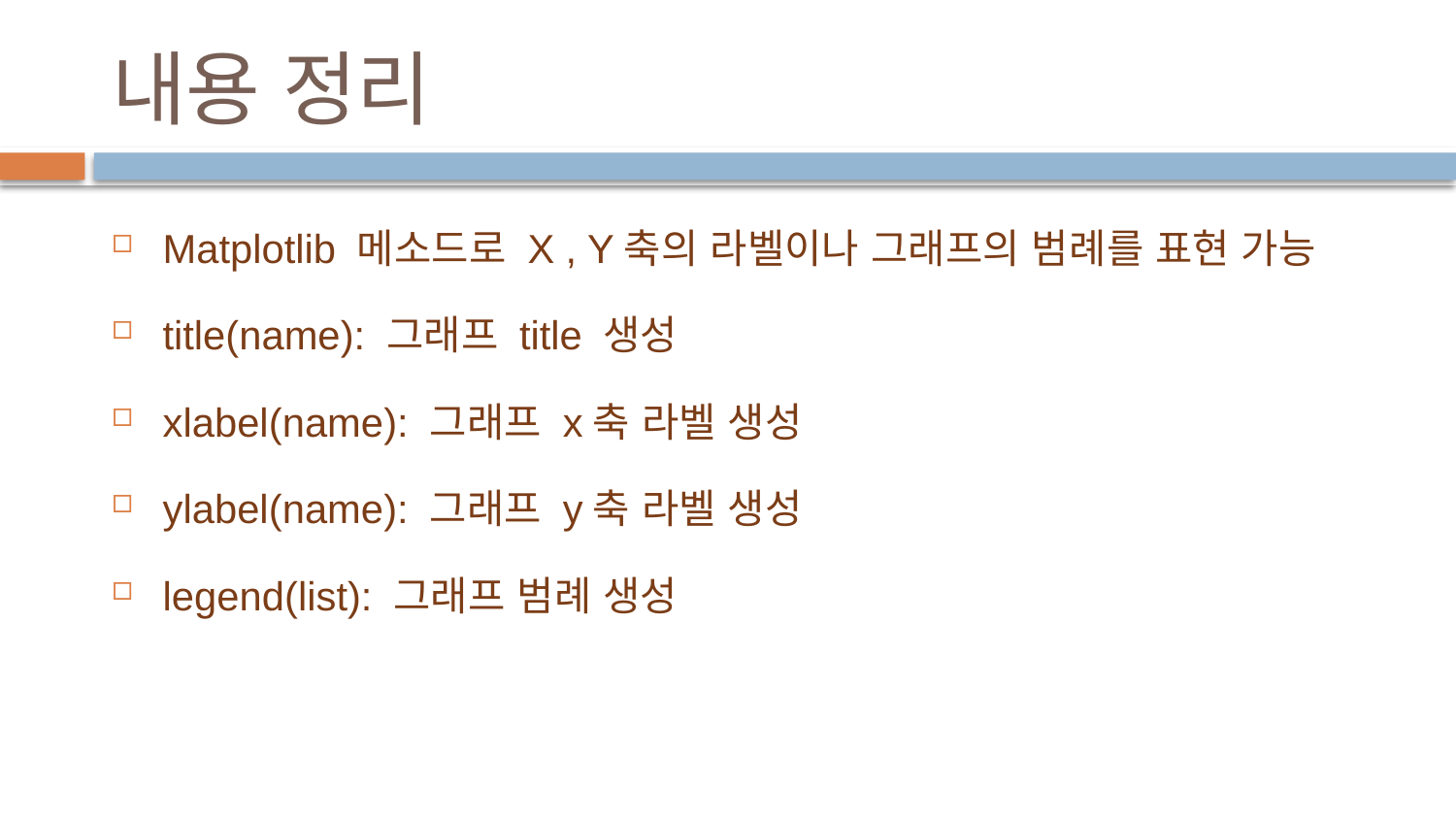

# 내용 정리
Matplotlib 메소드로 X , Y축의 라벨이나 그래프의 범례를 표현 가능
title(name): 그래프 title 생성
xlabel(name): 그래프 x축 라벨 생성
ylabel(name): 그래프 y축 라벨 생성
legend(list): 그래프 범례 생성